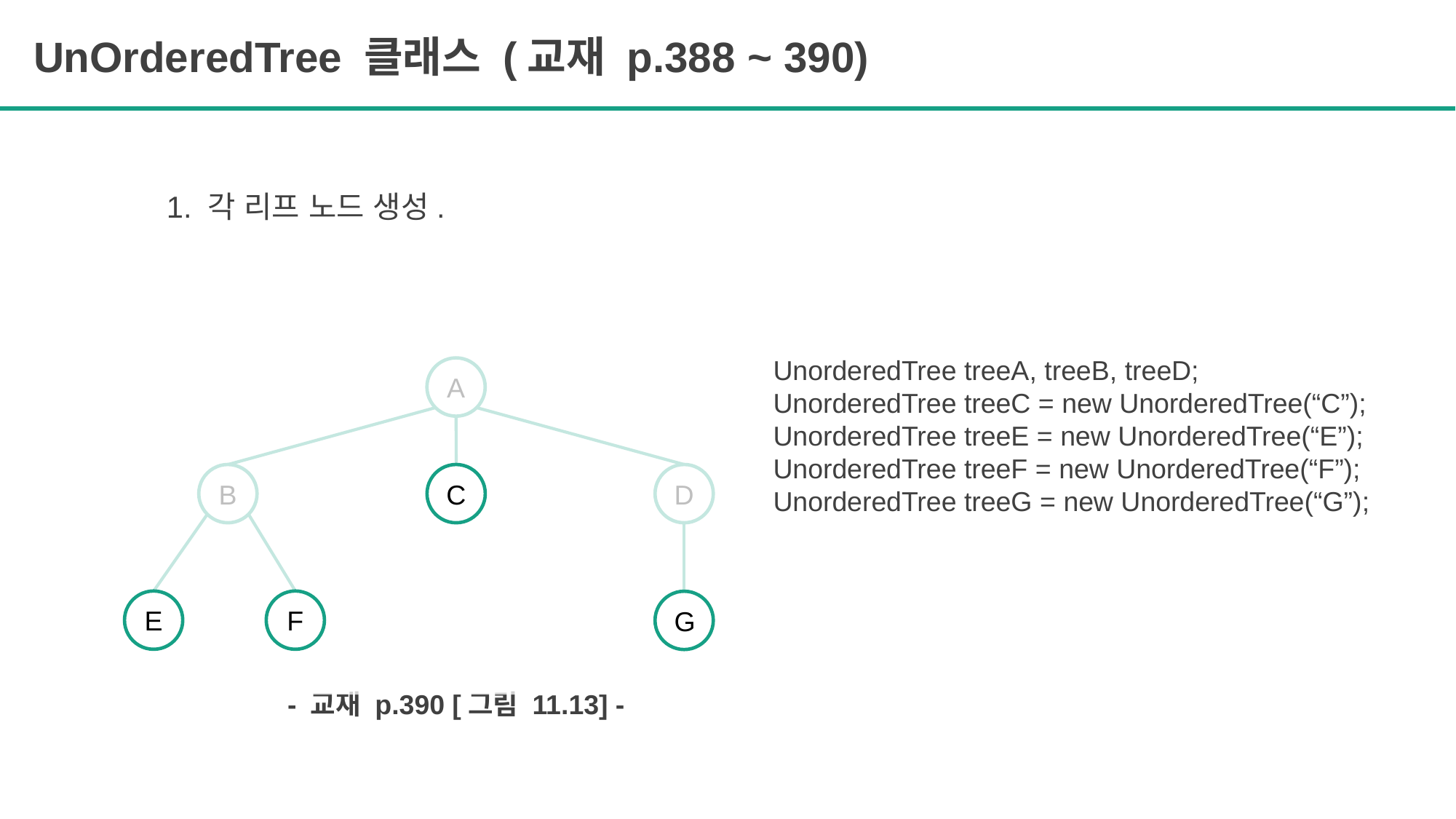

UnOrderedTree 클래스 (교재 p.388 ~ 390)
1. 각 리프 노드 생성.

UnorderedTree treeA, treeB, treeD;
UnorderedTree treeC = new UnorderedTree(“C”);
UnorderedTree treeE = new UnorderedTree(“E”);
UnorderedTree treeF = new UnorderedTree(“F”);
UnorderedTree treeG = new UnorderedTree(“G”);
A
B
C
D
E
F
G
- 교재 p.390 [그림 11.13] -